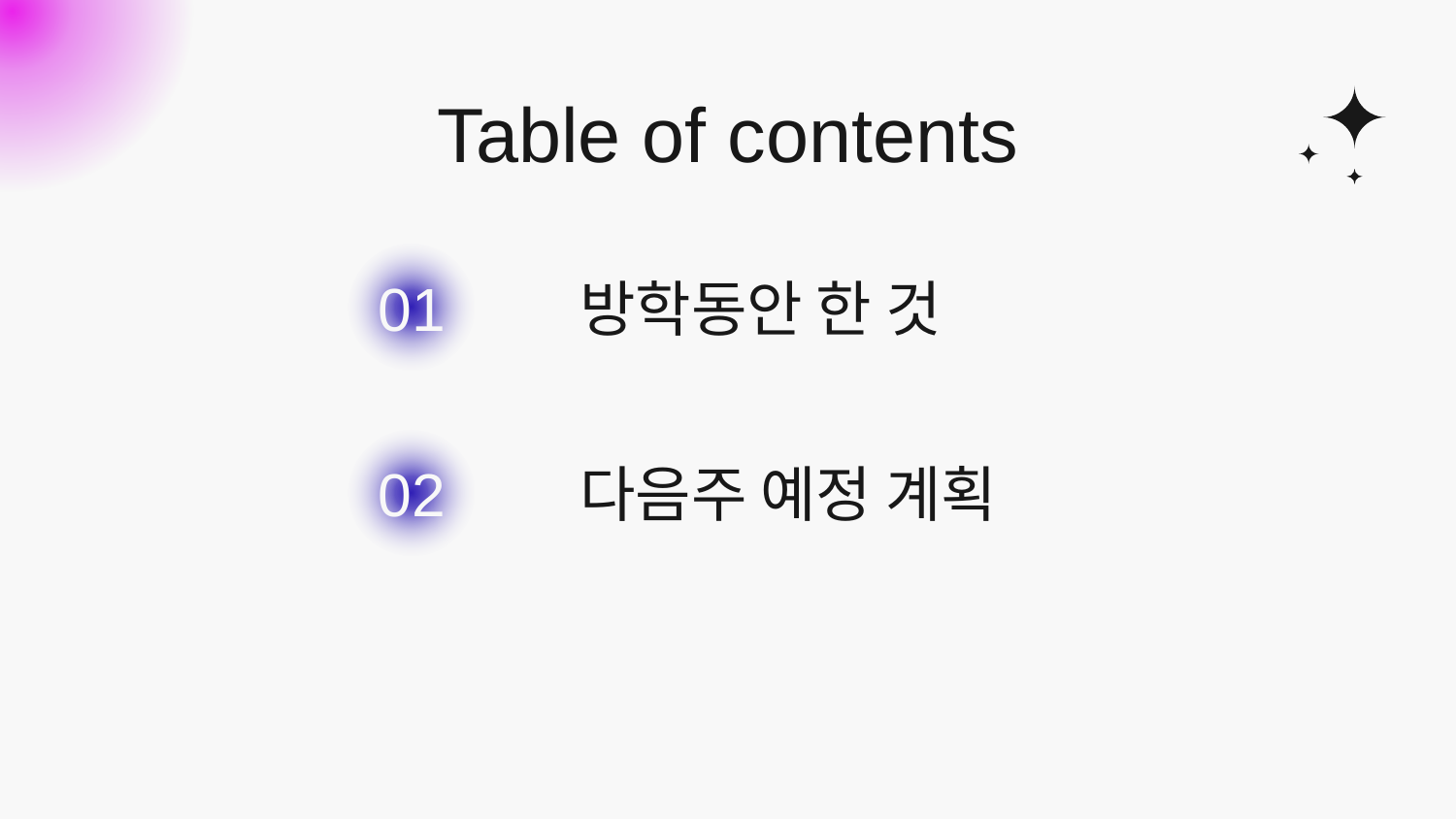

# Table of contents

01
방학동안 한 것

02
다음주 예정 계획
01
01
01